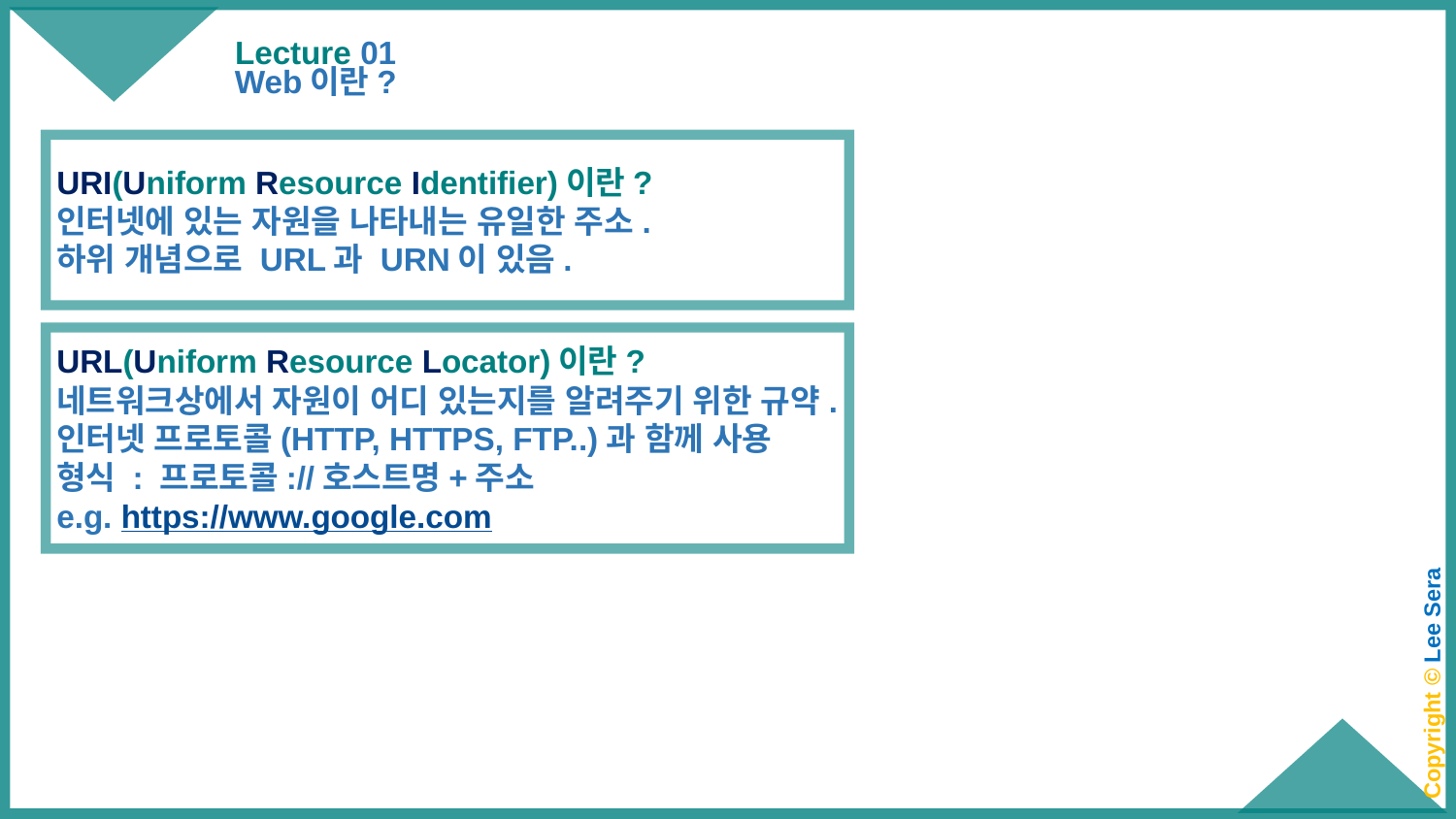

# Lecture 01
Web이란?
URI(Uniform Resource Identifier)이란?
인터넷에 있는 자원을 나타내는 유일한 주소.
하위 개념으로 URL과 URN이 있음.
URL(Uniform Resource Locator)이란?
네트워크상에서 자원이 어디 있는지를 알려주기 위한 규약.
인터넷 프로토콜(HTTP, HTTPS, FTP..)과 함께 사용
형식 : 프로토콜://호스트명+주소
e.g. https://www.google.com
Copyright © Lee Sera